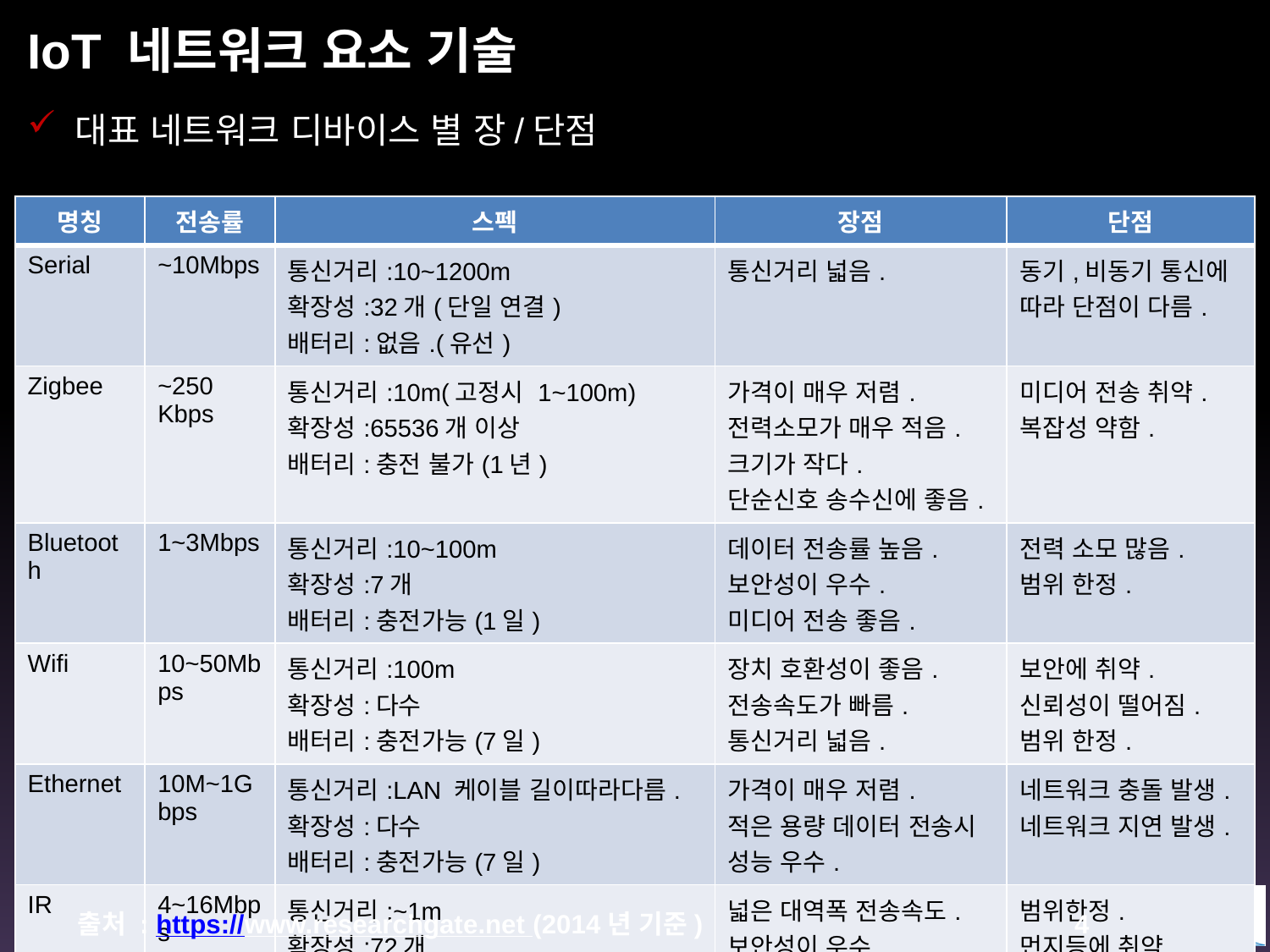

# IoT 네트워크 요소 기술
대표 네트워크 디바이스 별 장/단점

| 명칭 | 전송률 | 스펙 | 장점 | 단점 |
| --- | --- | --- | --- | --- |
| Serial | ~10Mbps | 통신거리:10~1200m 확장성:32개(단일 연결) 배터리:없음.(유선) | 통신거리 넓음. | 동기,비동기 통신에 따라 단점이 다름. |
| Zigbee | ~250 Kbps | 통신거리:10m(고정시 1~100m) 확장성:65536개 이상 배터리:충전 불가(1년) | 가격이 매우 저렴. 전력소모가 매우 적음. 크기가 작다. 단순신호 송수신에 좋음. | 미디어 전송 취약. 복잡성 약함. |
| Bluetooth | 1~3Mbps | 통신거리:10~100m 확장성:7개 배터리:충전가능(1일) | 데이터 전송률 높음. 보안성이 우수. 미디어 전송 좋음. | 전력 소모 많음. 범위 한정. |
| Wifi | 10~50Mbps | 통신거리:100m 확장성:다수 배터리:충전가능(7일) | 장치 호환성이 좋음. 전송속도가 빠름. 통신거리 넓음. | 보안에 취약. 신뢰성이 떨어짐. 범위 한정. |
| Ethernet | 10M~1Gbps | 통신거리:LAN 케이블 길이따라다름. 확장성:다수 배터리:충전가능(7일) | 가격이 매우 저렴. 적은 용량 데이터 전송시 성능 우수. | 네트워크 충돌 발생. 네트워크 지연 발생. |
| IR | 4~16Mbps | 통신거리:~1m 확장성:72개 배터리:충전가능(7일) | 넓은 대역폭 전송속도. 보안성이 우수. 근접 주파수 간섭 없음. | 범위한정. 먼지등에 취약. |
출처 : https://www.researchgate.net (2014년 기준)
4